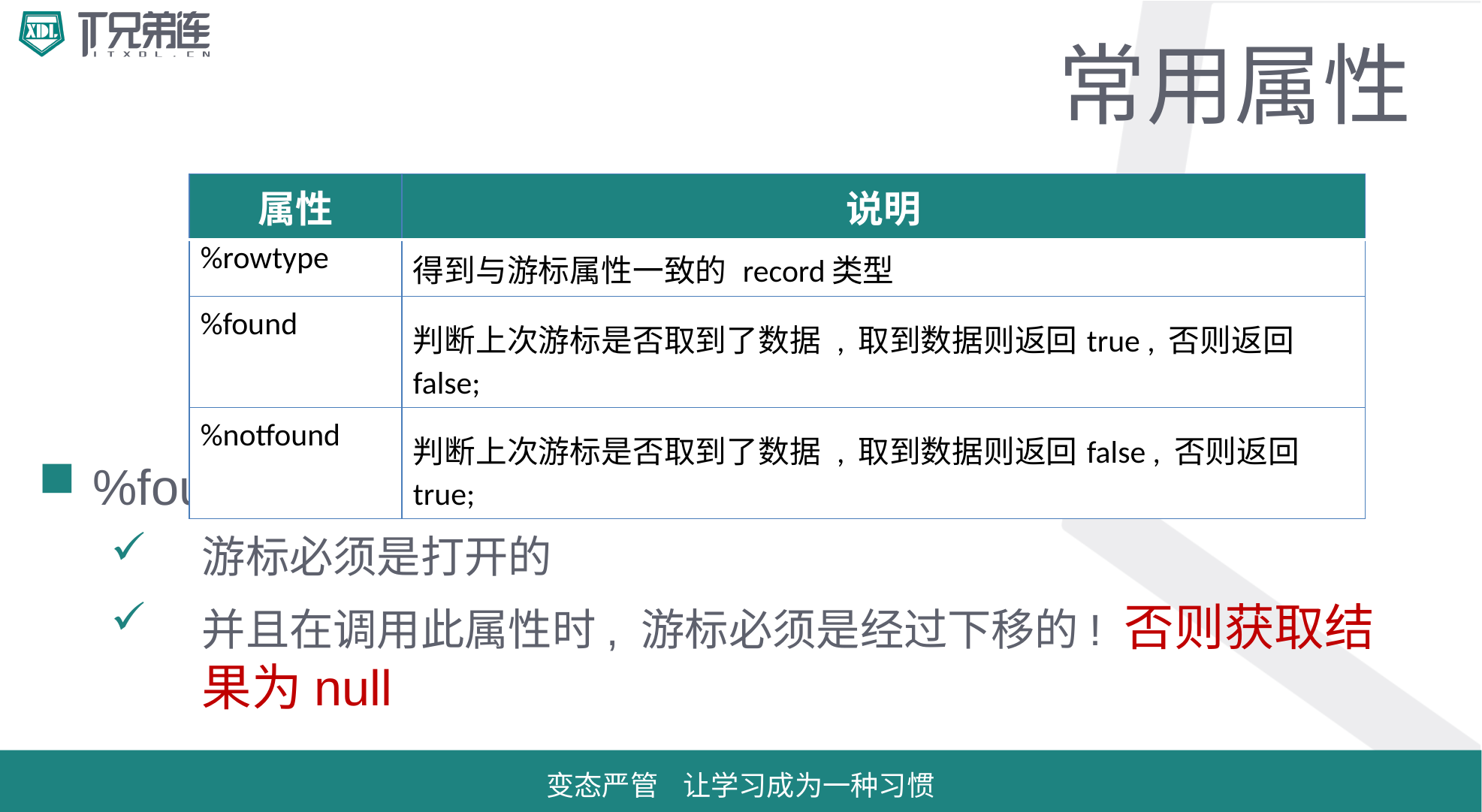

# 常用属性
| 属性 | 说明 |
| --- | --- |
| %rowtype | 得到与游标属性一致的 record类型 |
| %found | 判断上次游标是否取到了数据 , 取到数据则返回true , 否则返回false; |
| %notfound | 判断上次游标是否取到了数据 , 取到数据则返回false , 否则返回true; |

%found  或 %notfound 在使用时限制:
游标必须是打开的
并且在调用此属性时, 游标必须是经过下移的! 否则获取结果为null